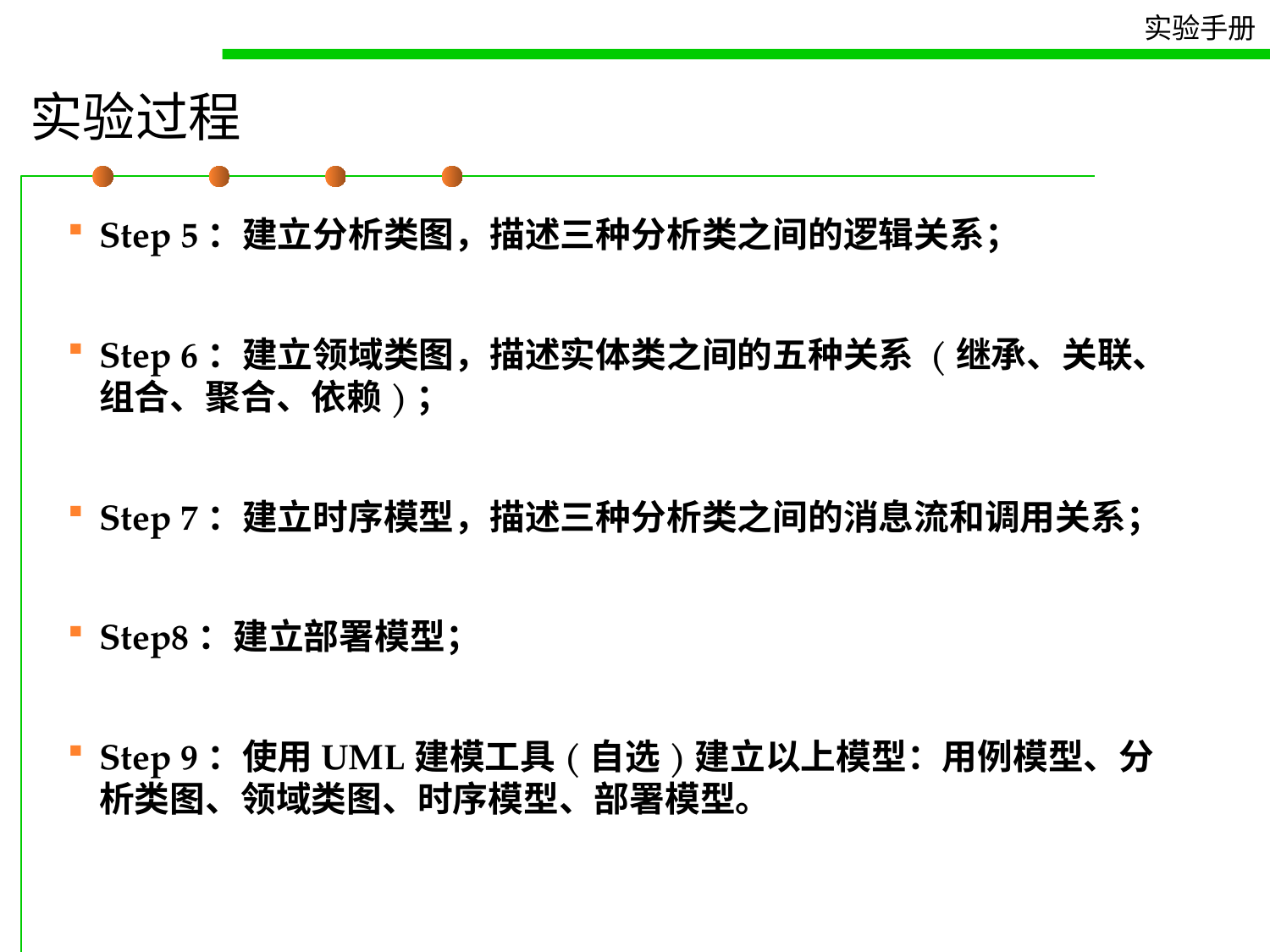

# 实验过程
Step 5：建立分析类图，描述三种分析类之间的逻辑关系；

Step 6：建立领域类图，描述实体类之间的五种关系 (继承、关联、组合、聚合、依赖)；

Step 7：建立时序模型，描述三种分析类之间的消息流和调用关系；

Step8：建立部署模型；

Step 9：使用UML建模工具(自选)建立以上模型：用例模型、分析类图、领域类图、时序模型、部署模型。